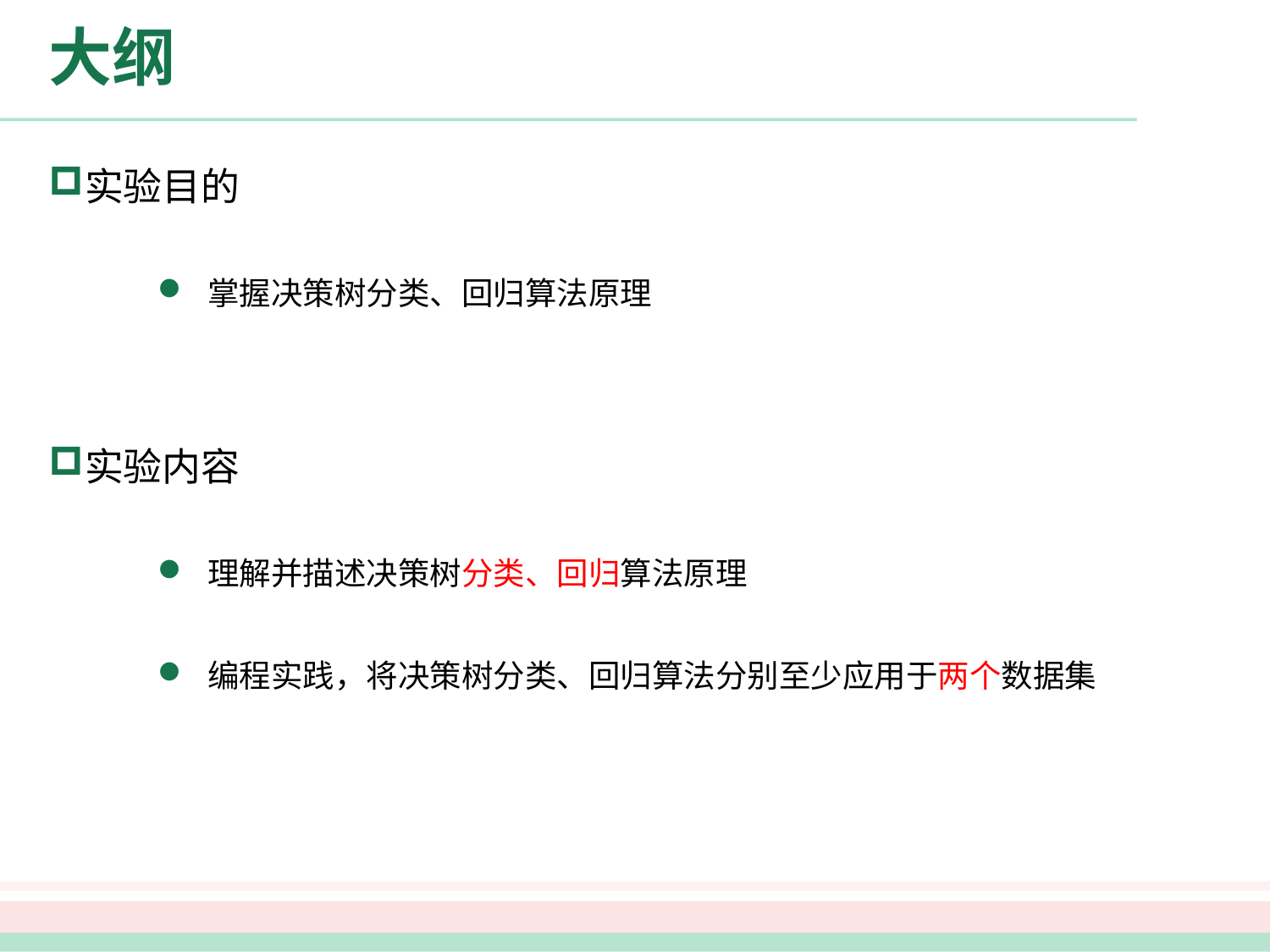

# 大纲
实验目的

掌握决策树分类、回归算法原理

实验内容

理解并描述决策树分类、回归算法原理

编程实践，将决策树分类、回归算法分别至少应用于两个数据集